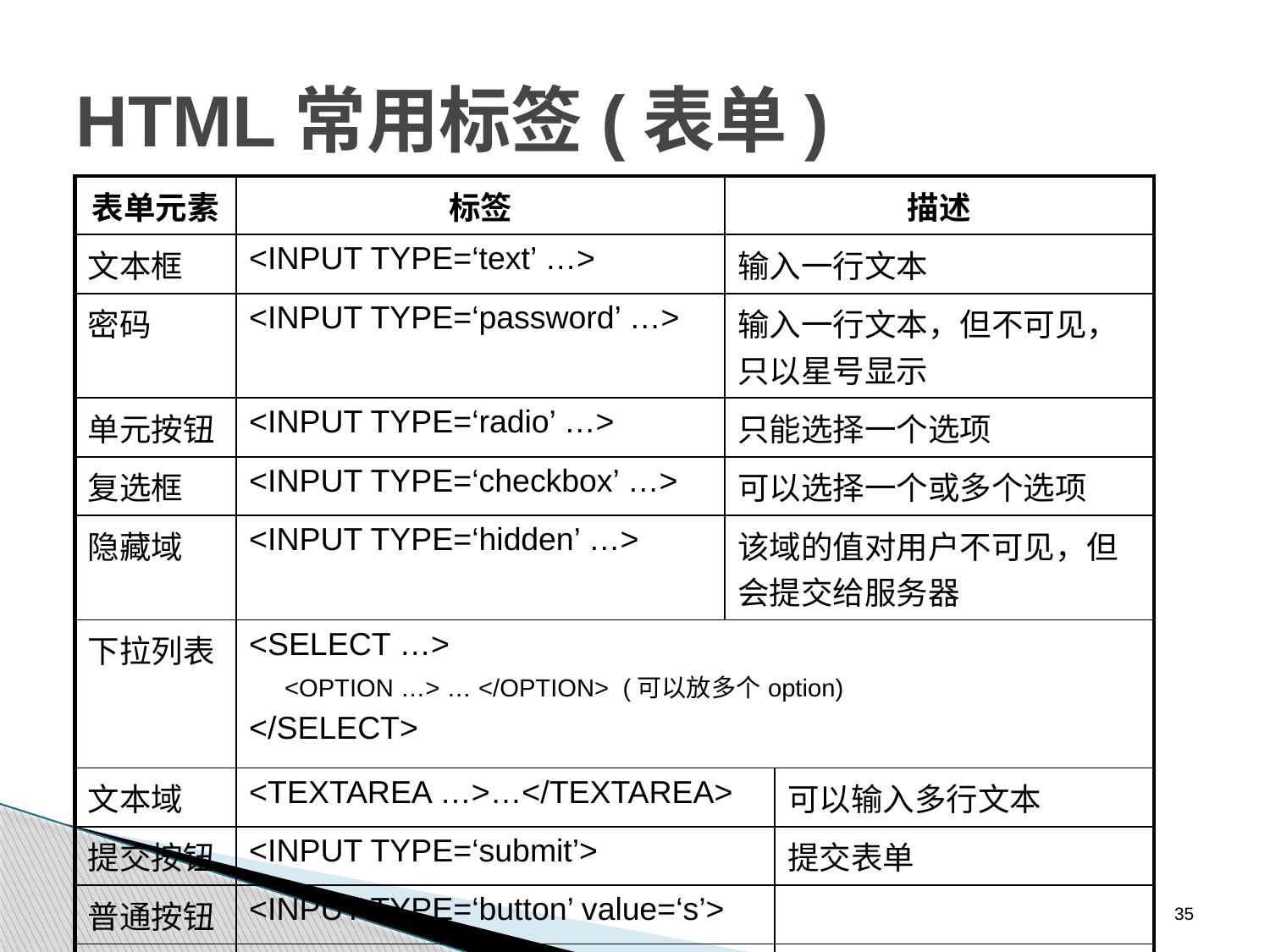

# HTML常用标签(表单)
| 表单元素 | 标签 | 描述 |  |
| --- | --- | --- | --- |
| 文本框 | <INPUT TYPE=‘text’ …> | 输入一行文本 |  |
| 密码 | <INPUT TYPE=‘password’ …> | 输入一行文本，但不可见，只以星号显示 |  |
| 单元按钮 | <INPUT TYPE=‘radio’ …> | 只能选择一个选项 |  |
| 复选框 | <INPUT TYPE=‘checkbox’ …> | 可以选择一个或多个选项 |  |
| 隐藏域 | <INPUT TYPE=‘hidden’ …> | 该域的值对用户不可见，但会提交给服务器 |  |
| 下拉列表 | <SELECT …> <OPTION …> … </OPTION> (可以放多个option) </SELECT> |  |  |
| 文本域 | <TEXTAREA …>…</TEXTAREA> |  | 可以输入多行文本 |
| 提交按钮 | <INPUT TYPE=‘submit’> |  | 提交表单 |
| 普通按钮 | <INPUT TYPE=‘button’ value=‘s’> |  |  |
| 重置按钮 | <INPUT TYPE=‘reset’> |  | 重置表单信息 |
35